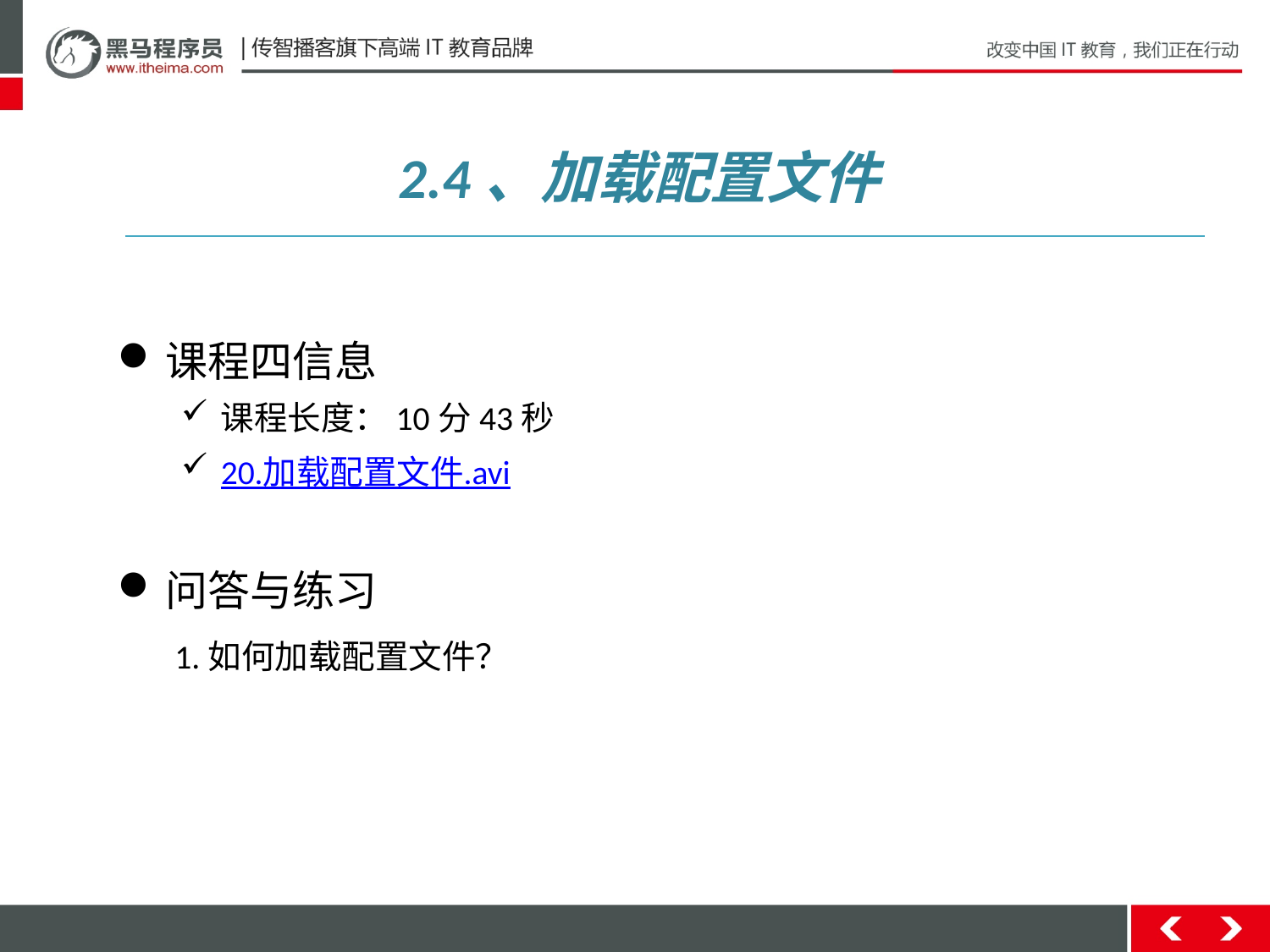

2.4、加载配置文件

课程四信息
课程长度：10分43秒
20.加载配置文件.avi

问答与练习
      1.如何加载配置文件？